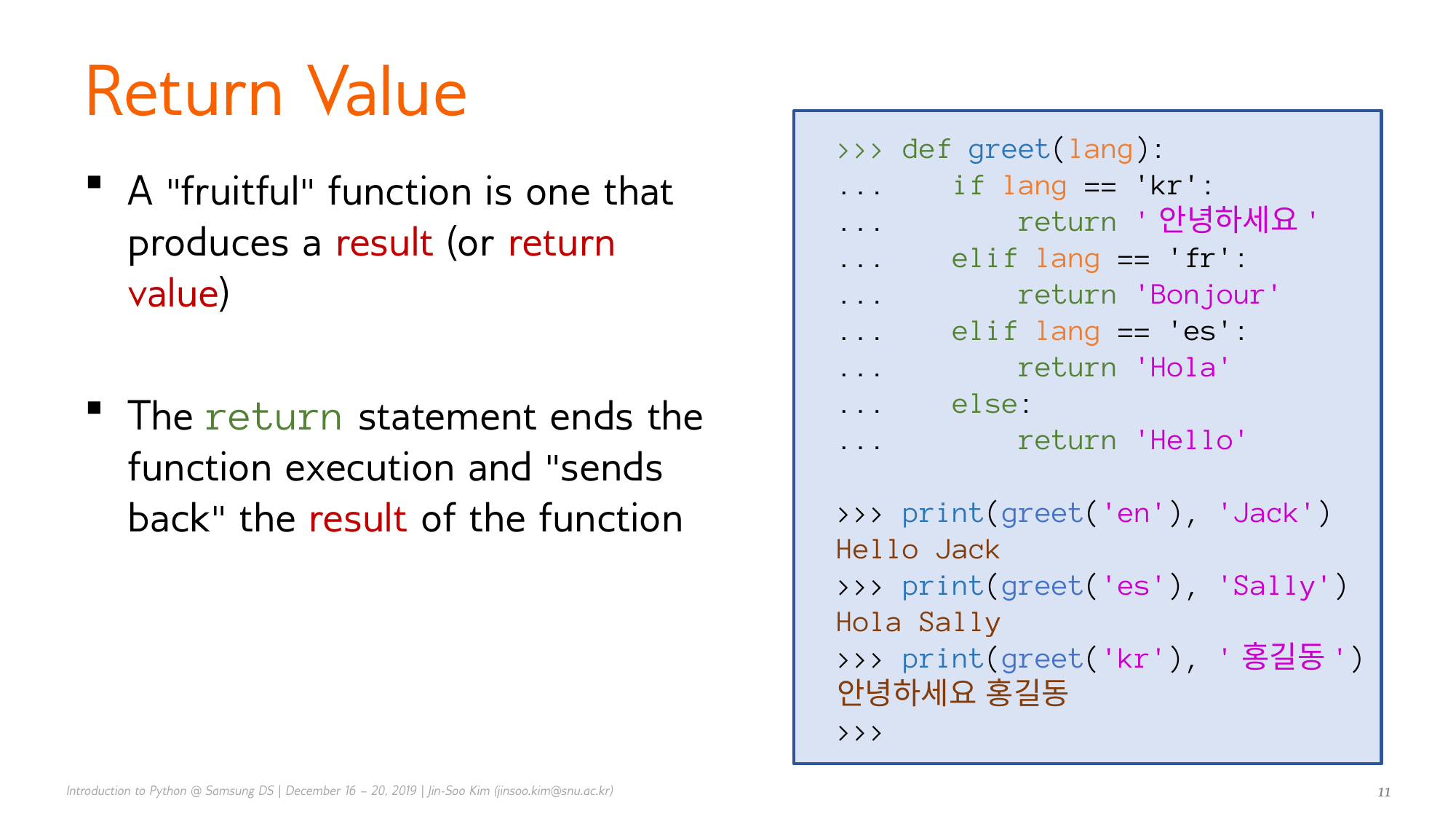

# Return Value
>>> def greet(lang):
...    if lang == 'kr':
...        return '안녕하세요'
...    elif lang == 'fr':
...        return 'Bonjour'
...    elif lang == 'es':
...        return 'Hola'
...    else:
...        return 'Hello'

>>> print(greet('en'), 'Jack')
Hello Jack
>>> print(greet('es'), 'Sally')
Hola Sally
>>> print(greet('kr'), '홍길동')
안녕하세요 홍길동
>>>
A "fruitful" function is one that produces a result (or return value)

The return statement ends the function execution and "sends back" the result of the function